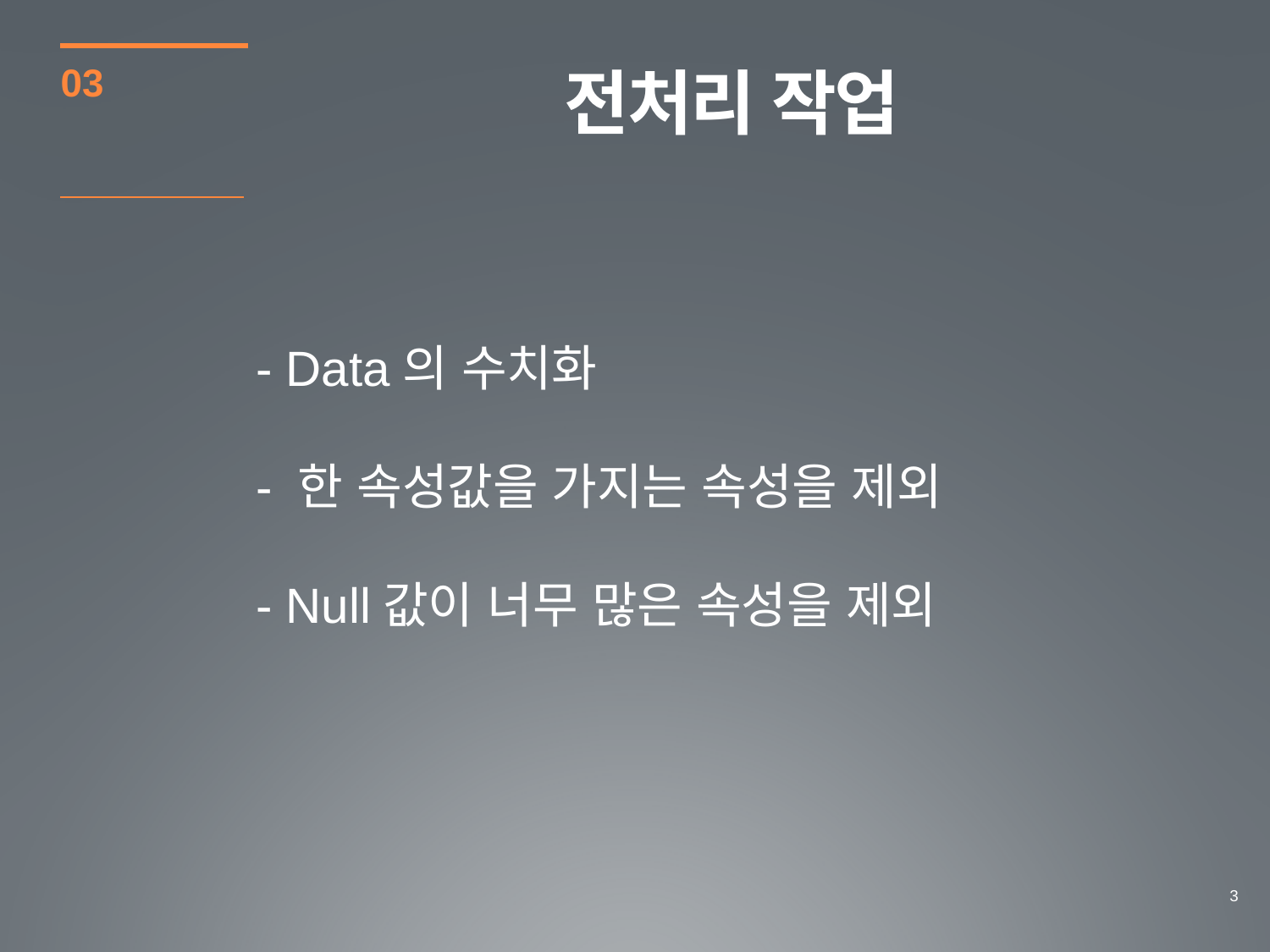

03
		전처리 작업

- Data의 수치화

- 한 속성값을 가지는 속성을 제외

- Null값이 너무 많은 속성을 제외